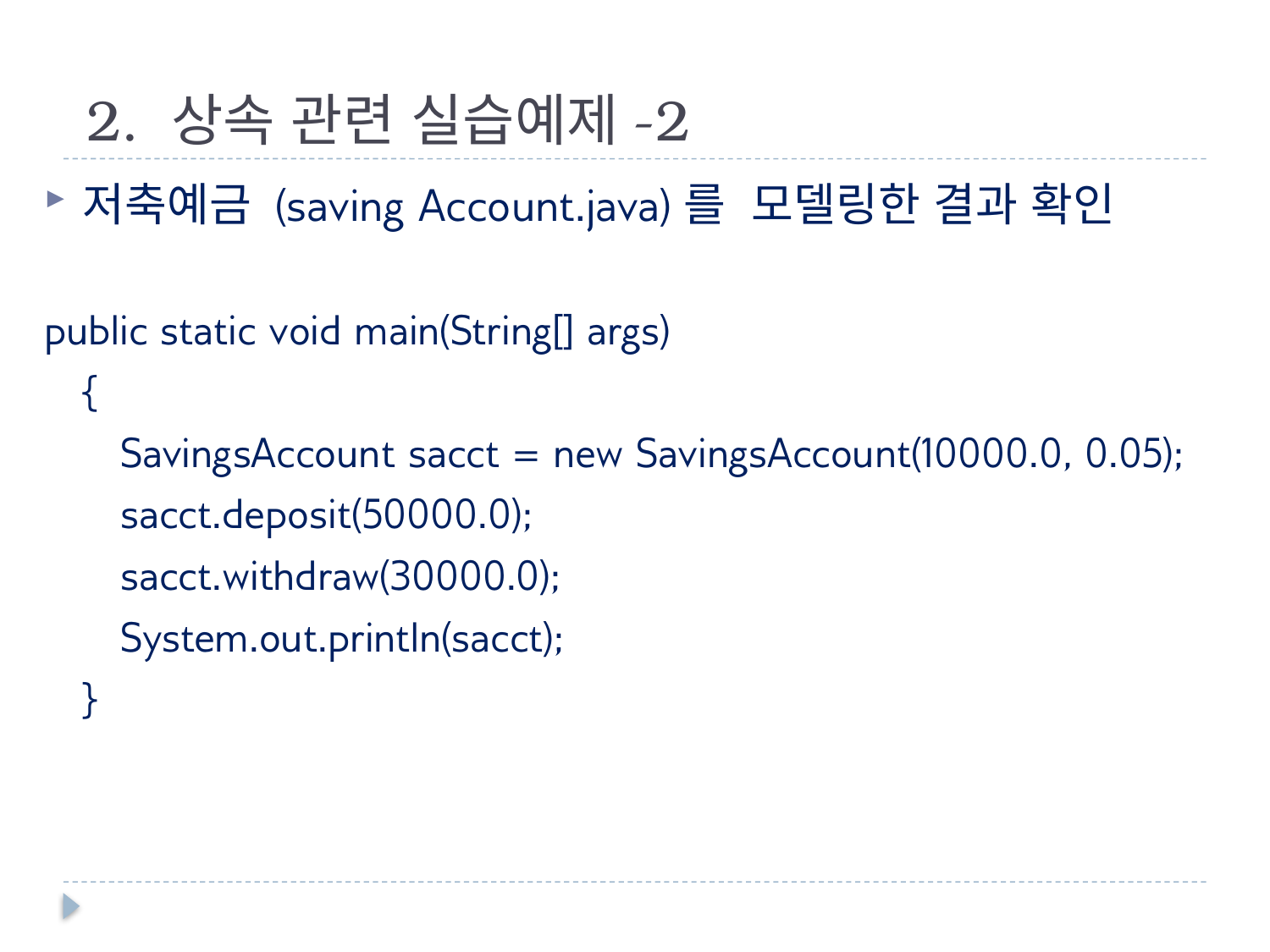

# 2. 상속 관련 실습예제-2
저축예금 (saving Account.java)를  모델링한 결과 확인

public static void main(String[] args)
   {
      SavingsAccount sacct = new SavingsAccount(10000.0, 0.05);
      sacct.deposit(50000.0);
      sacct.withdraw(30000.0);
      System.out.println(sacct);
   }